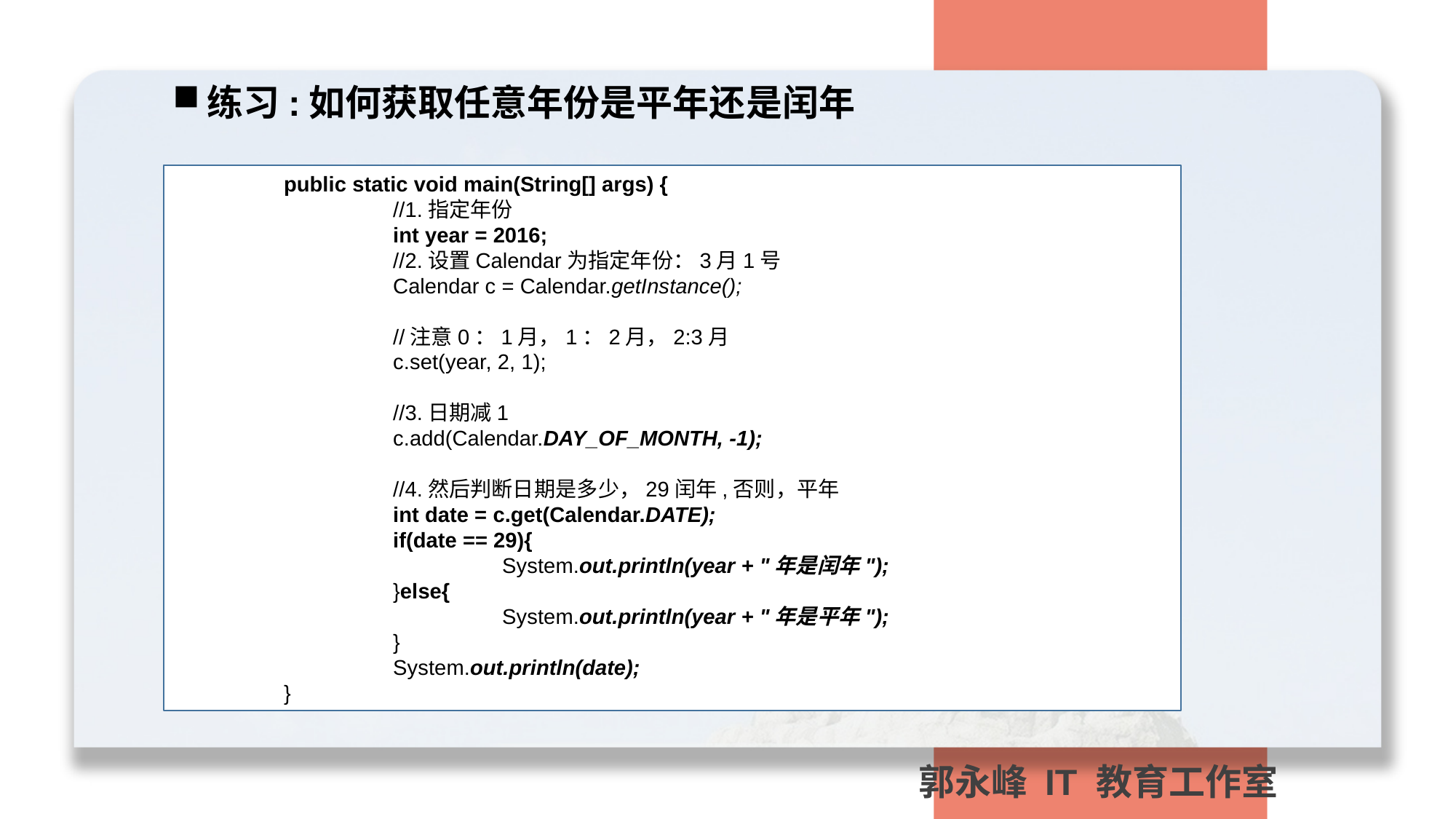

练习:如何获取任意年份是平年还是闰年
	public static void main(String[] args) {
		//1.指定年份
		int year = 2016;
		//2.设置Calendar为指定年份：3月1号
		Calendar c = Calendar.getInstance();

		//注意0：1月，1：2月，2:3月
		c.set(year, 2, 1);

		//3.日期减1
		c.add(Calendar.DAY_OF_MONTH, -1);

		//4.然后判断日期是多少，29闰年,否则，平年
		int date = c.get(Calendar.DATE);
		if(date == 29){
			System.out.println(year + "年是闰年");
		}else{
			System.out.println(year + "年是平年");
		}
		System.out.println(date);
	}